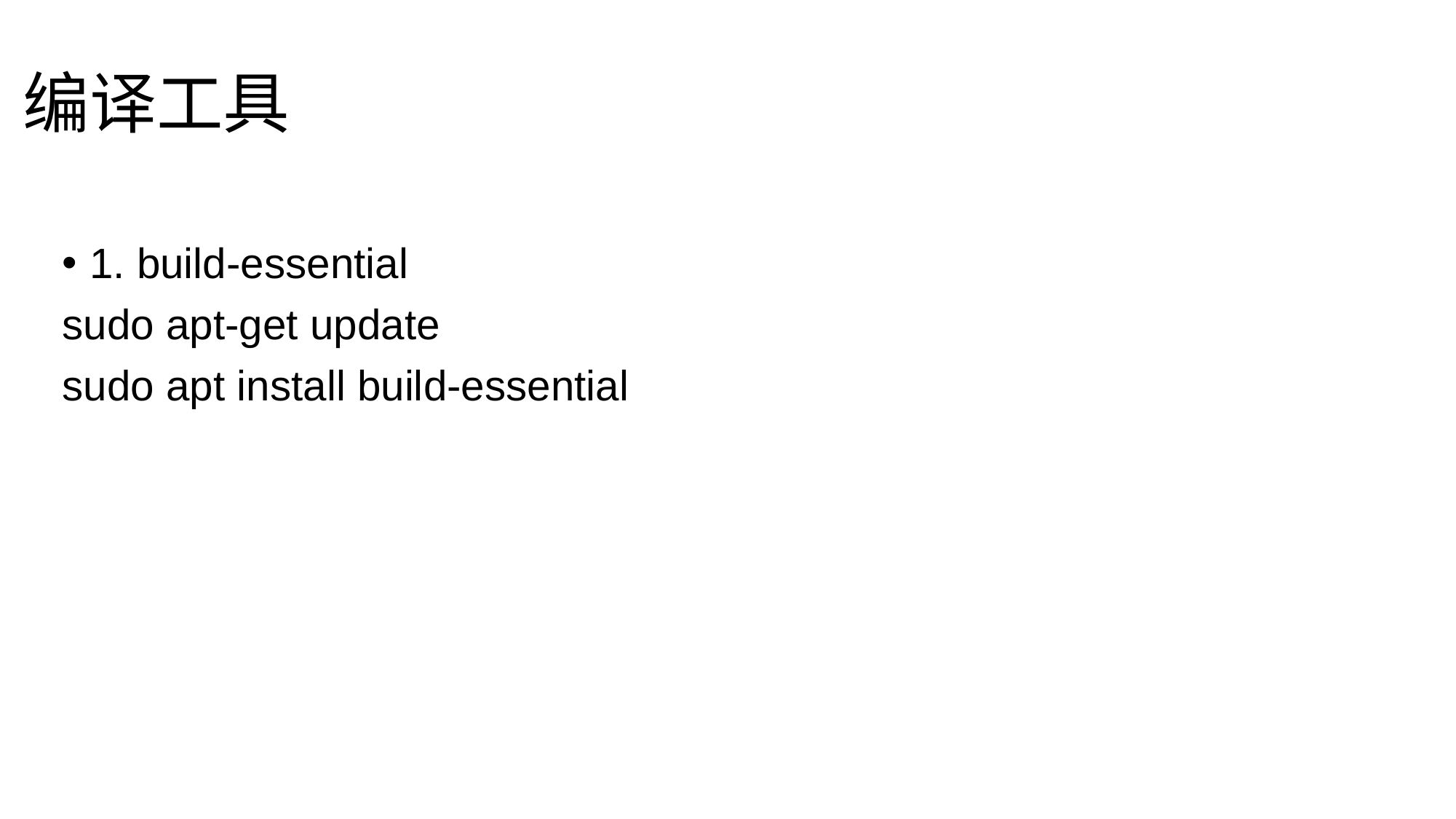

# 编译工具
1. build-essential
sudo apt-get update
sudo apt install build-essential